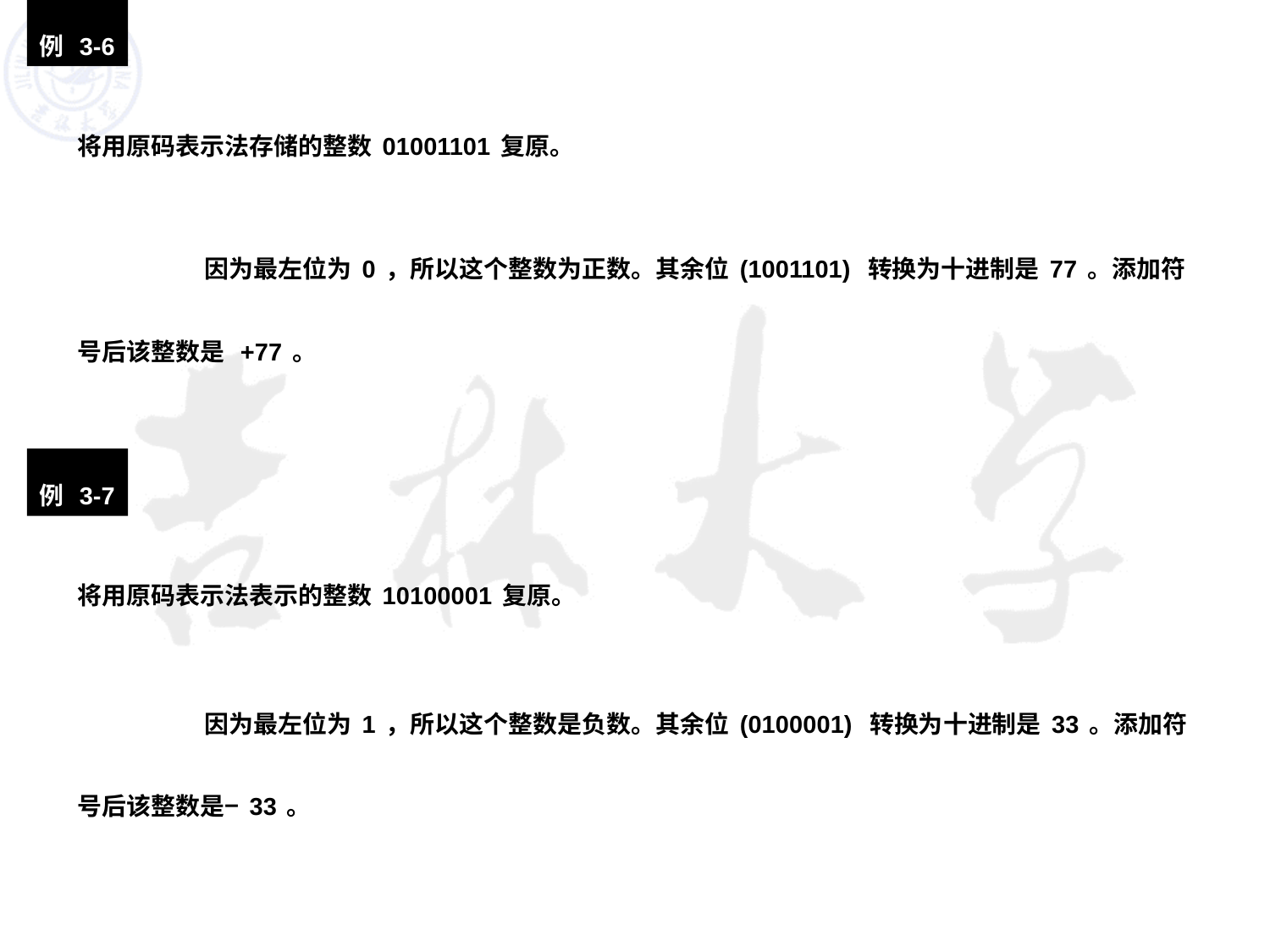

例 3-6
将用原码表示法存储的整数01001101复原。
	因为最左位为0，所以这个整数为正数。其余位(1001101) 转换为十进制是77。添加符号后该整数是 +77。
例 3-7
将用原码表示法表示的整数10100001复原。
	因为最左位为1，所以这个整数是负数。其余位(0100001) 转换为十进制是33。添加符号后该整数是−33。